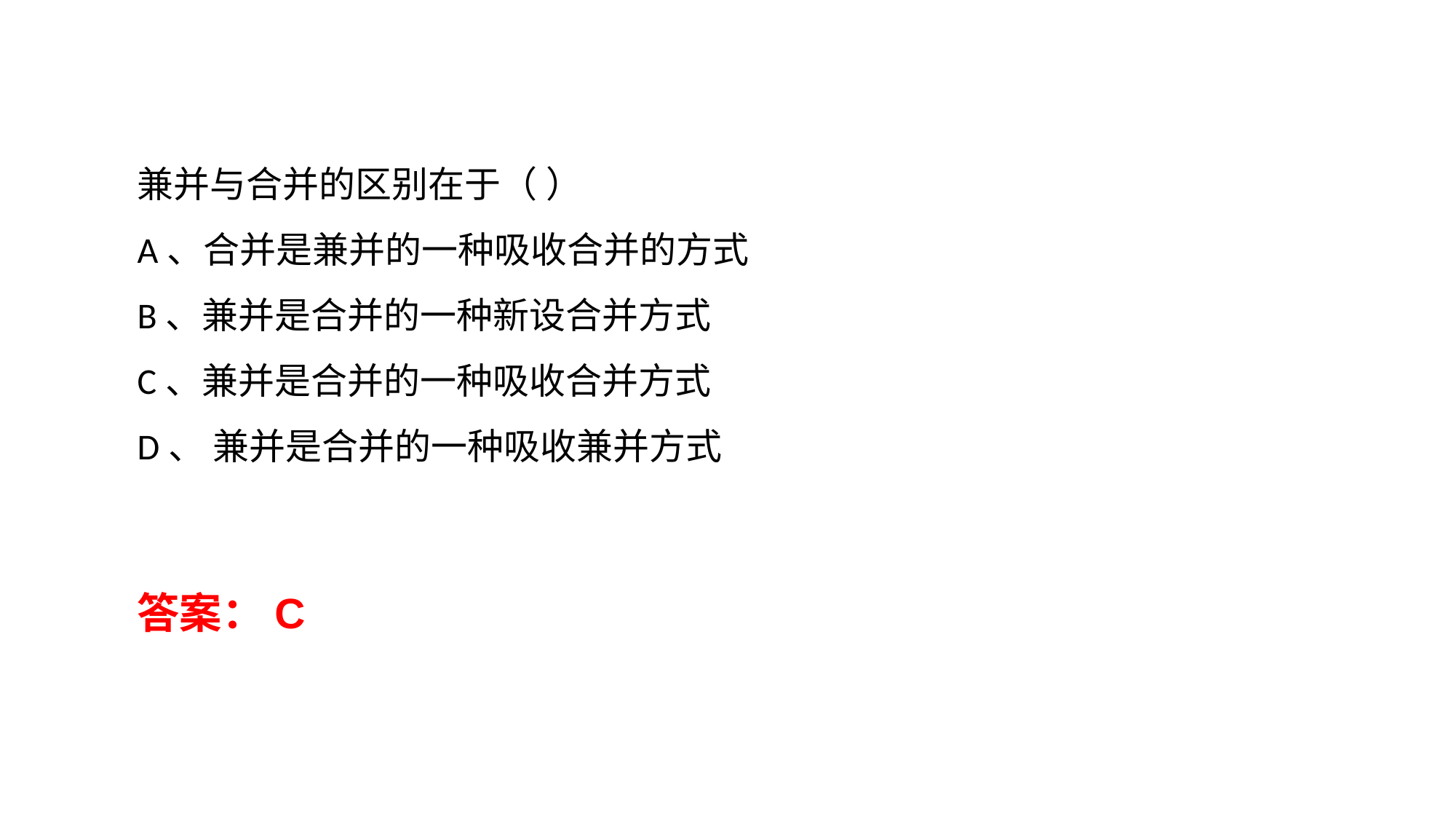

兼并与合并的区别在于（ ）
A、合并是兼并的一种吸收合并的方式
B、兼并是合并的一种新设合并方式
C、兼并是合并的一种吸收合并方式
D、 兼并是合并的一种吸收兼并方式

答案：C